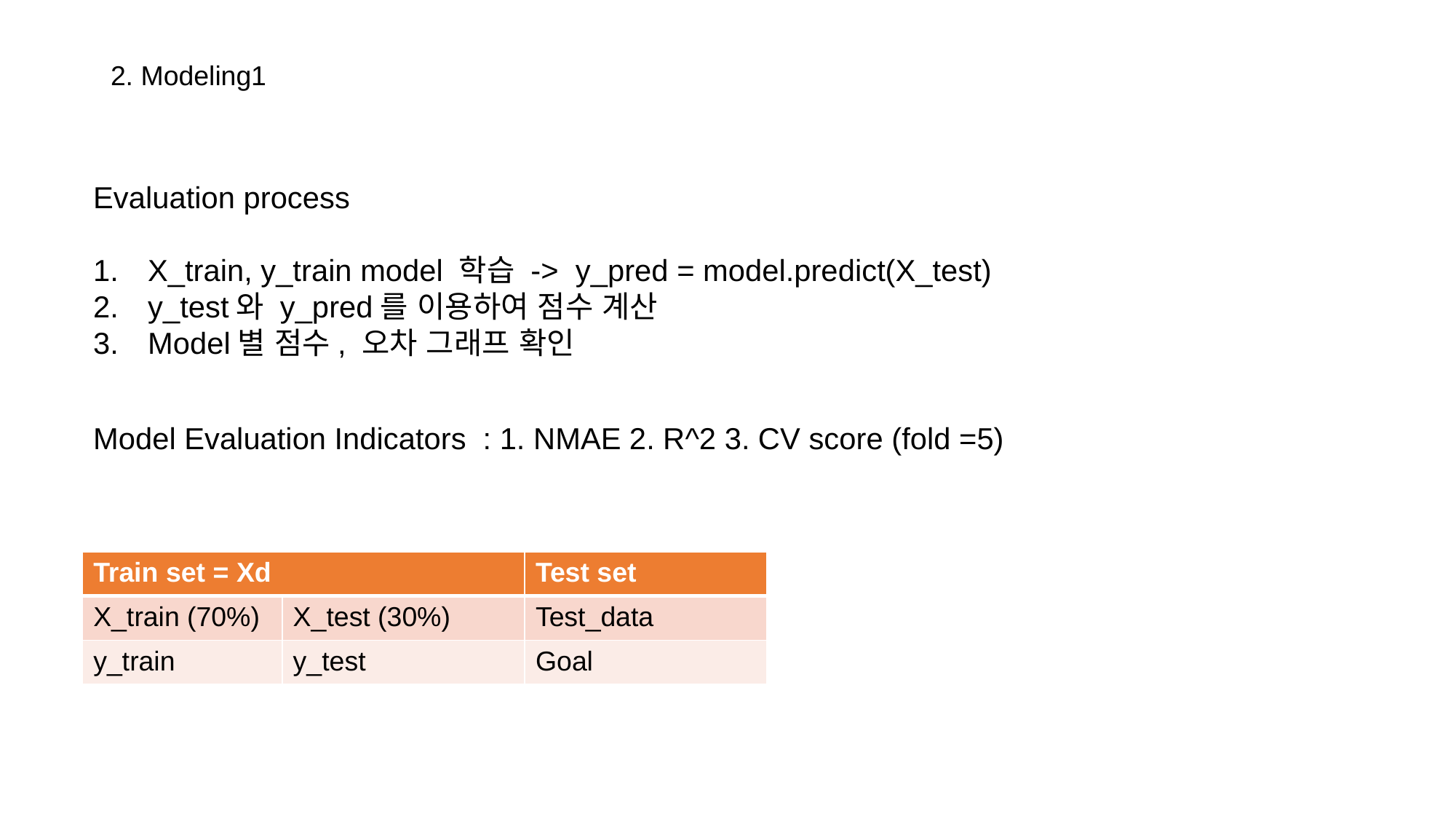

2. Modeling1
Evaluation process

X_train, y_train model 학습 ->  y_pred = model.predict(X_test)
y_test와 y_pred를 이용하여 점수 계산
Model별 점수, 오차 그래프 확인
Model Evaluation Indicators  : 1. NMAE 2. R^2 3. CV score (fold =5)

| Train set = Xd |  | Test set |
| --- | --- | --- |
| X\_train (70%) | X\_test (30%) | Test\_data |
| y\_train | y\_test | Goal |